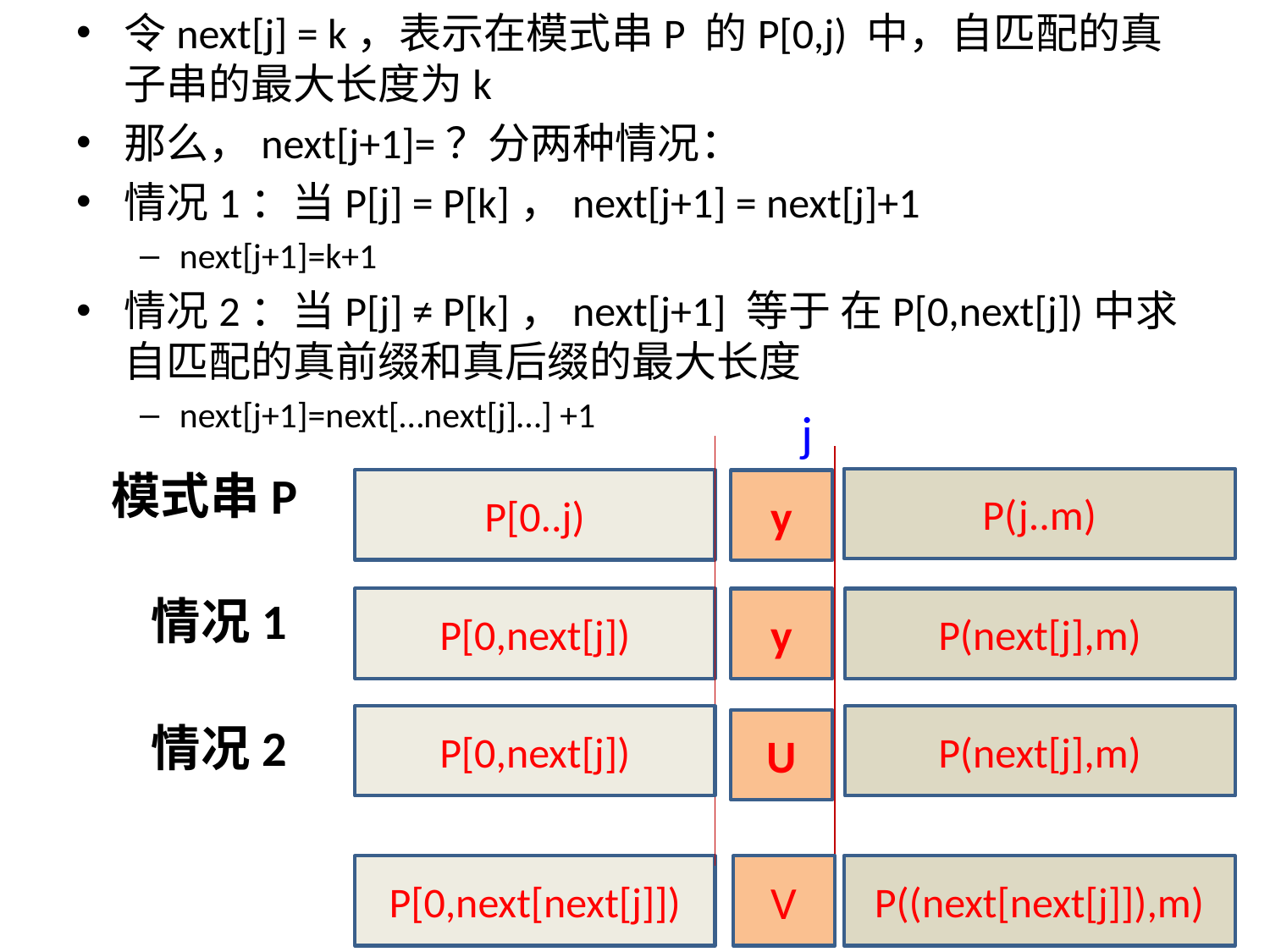

令next[j] = k，表示在模式串P 的P[0,j) 中，自匹配的真子串的最大长度为k
那么，next[j+1]=？分两种情况：
情况1：当P[j] = P[k]，next[j+1] = next[j]+1
next[j+1]=k+1
情况2：当P[j] ≠ P[k]，next[j+1] 等于 在P[0,next[j])中求自匹配的真前缀和真后缀的最大长度
next[j+1]=next[…next[j]…] +1

j
模式串P
P(j..m)
P[0..j)
y
情况1
P[0,next[j])
y
P(next[j],m)
P[0,next[j])
P(next[j],m)
U
情况2
P[0,next[next[j]])
V
P((next[next[j]]),m)